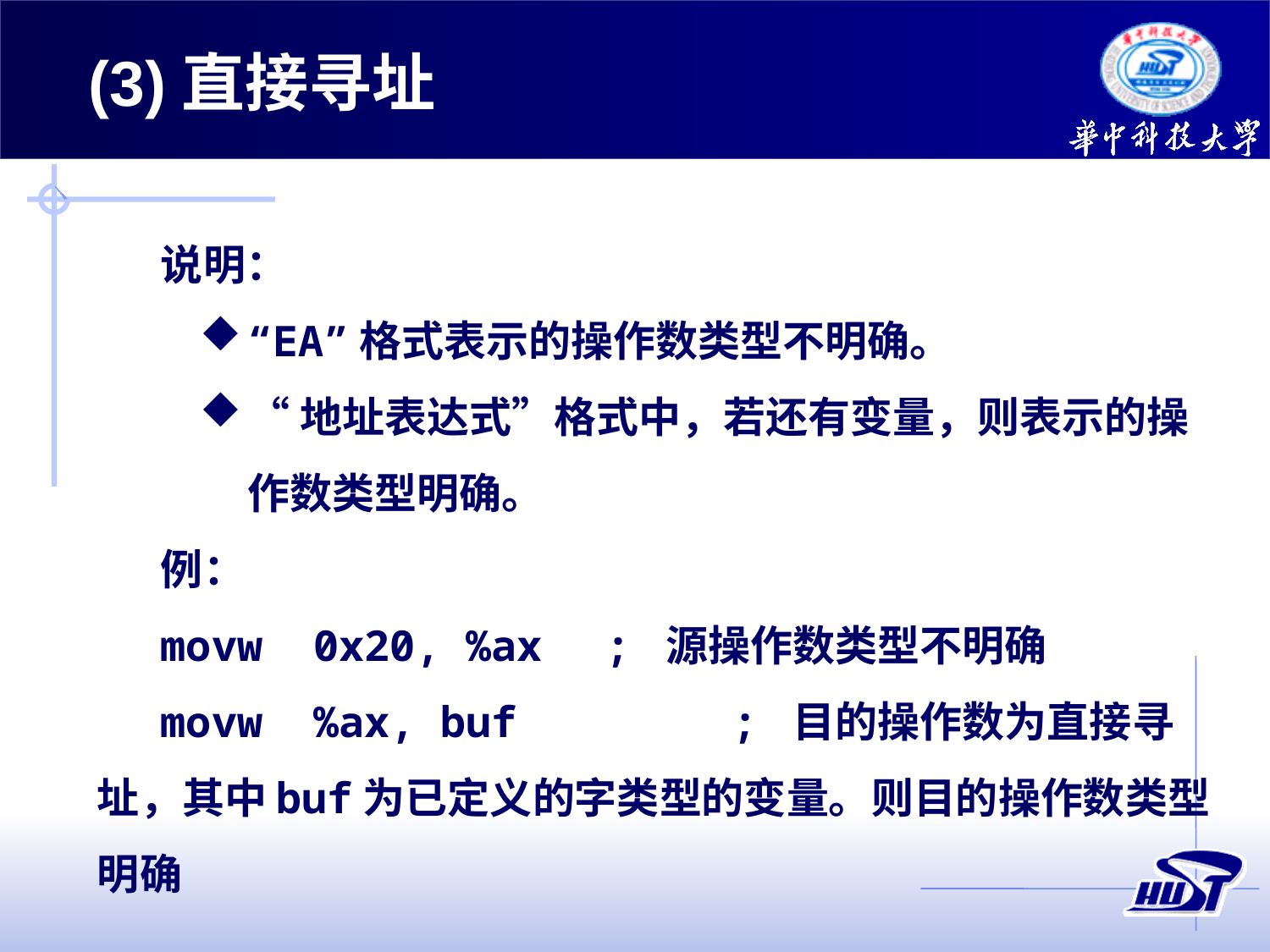

(3)直接寻址
说明：
“EA”格式表示的操作数类型不明确。
“地址表达式”格式中，若还有变量，则表示的操作数类型明确。
例：
movw  0x20, %ax	; 源操作数类型不明确
movw  %ax, buf		; 目的操作数为直接寻址，其中buf为已定义的字类型的变量。则目的操作数类型明确